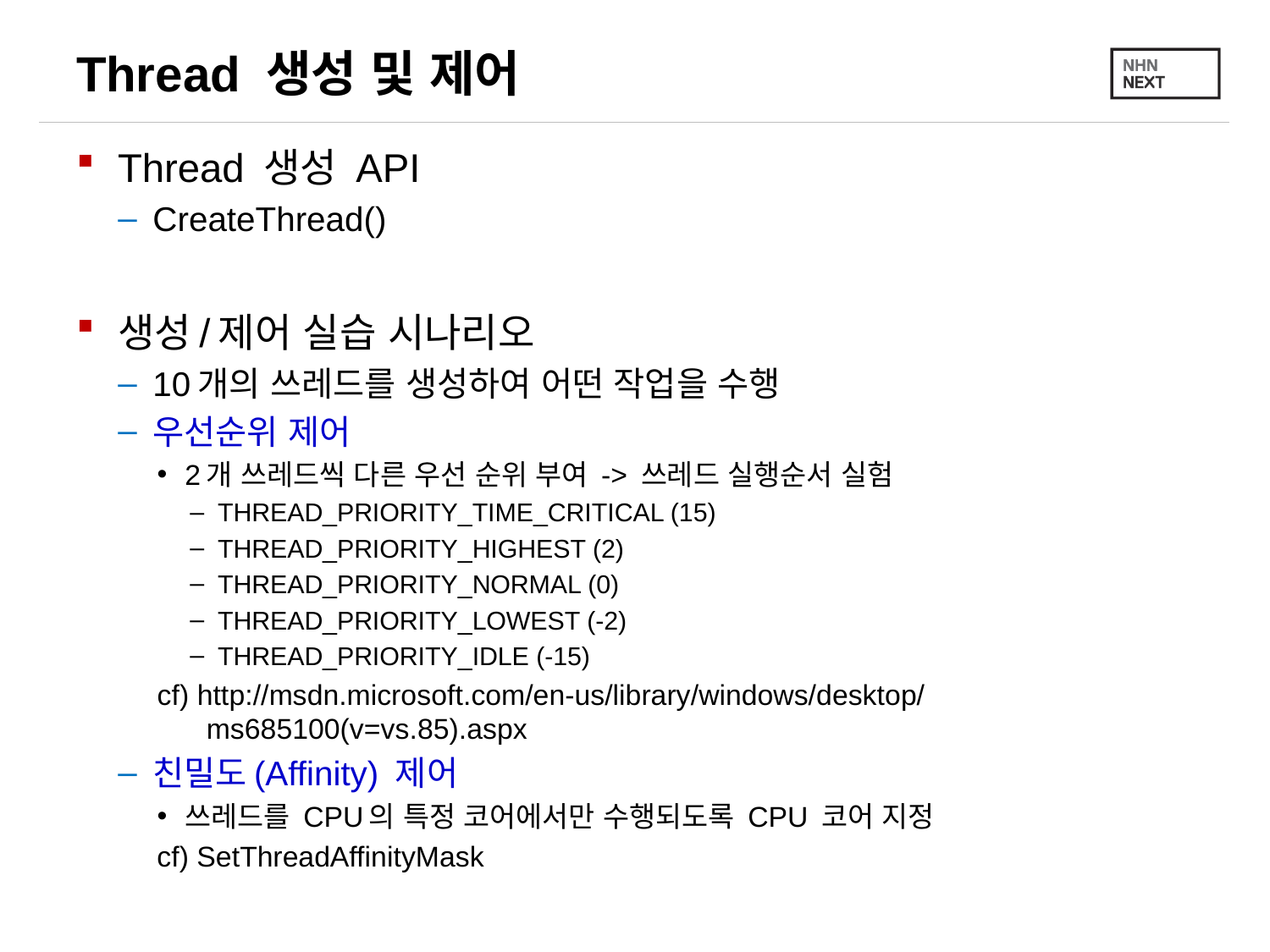

# Thread 생성 및 제어
Thread 생성 API
CreateThread()

생성/제어 실습 시나리오
10개의 쓰레드를 생성하여 어떤 작업을 수행
우선순위 제어
2개 쓰레드씩 다른 우선 순위 부여 -> 쓰레드 실행순서 실험
THREAD_PRIORITY_TIME_CRITICAL (15)
THREAD_PRIORITY_HIGHEST (2)
THREAD_PRIORITY_NORMAL (0)
THREAD_PRIORITY_LOWEST (-2)
THREAD_PRIORITY_IDLE (-15)
cf) http://msdn.microsoft.com/en-us/library/windows/desktop/ms685100(v=vs.85).aspx
친밀도(Affinity) 제어
쓰레드를 CPU의 특정 코어에서만 수행되도록 CPU 코어 지정
cf) SetThreadAffinityMask